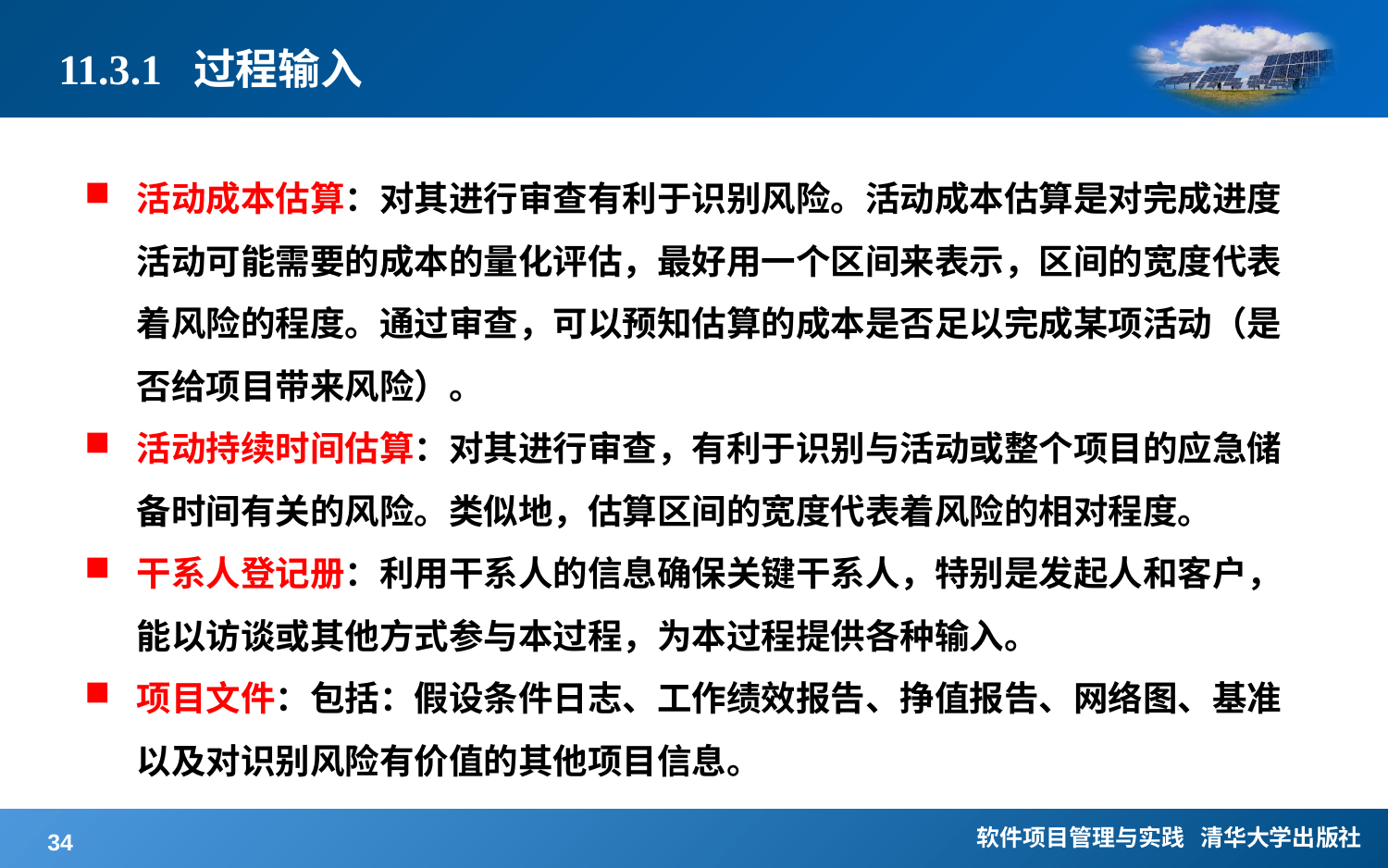

# 11.3.1  过程输入
活动成本估算：对其进行审查有利于识别风险。活动成本估算是对完成进度活动可能需要的成本的量化评估，最好用一个区间来表示，区间的宽度代表着风险的程度。通过审查，可以预知估算的成本是否足以完成某项活动（是否给项目带来风险）。
活动持续时间估算：对其进行审查，有利于识别与活动或整个项目的应急储备时间有关的风险。类似地，估算区间的宽度代表着风险的相对程度。
干系人登记册：利用干系人的信息确保关键干系人，特别是发起人和客户，能以访谈或其他方式参与本过程，为本过程提供各种输入。
项目文件：包括：假设条件日志、工作绩效报告、挣值报告、网络图、基准以及对识别风险有价值的其他项目信息。